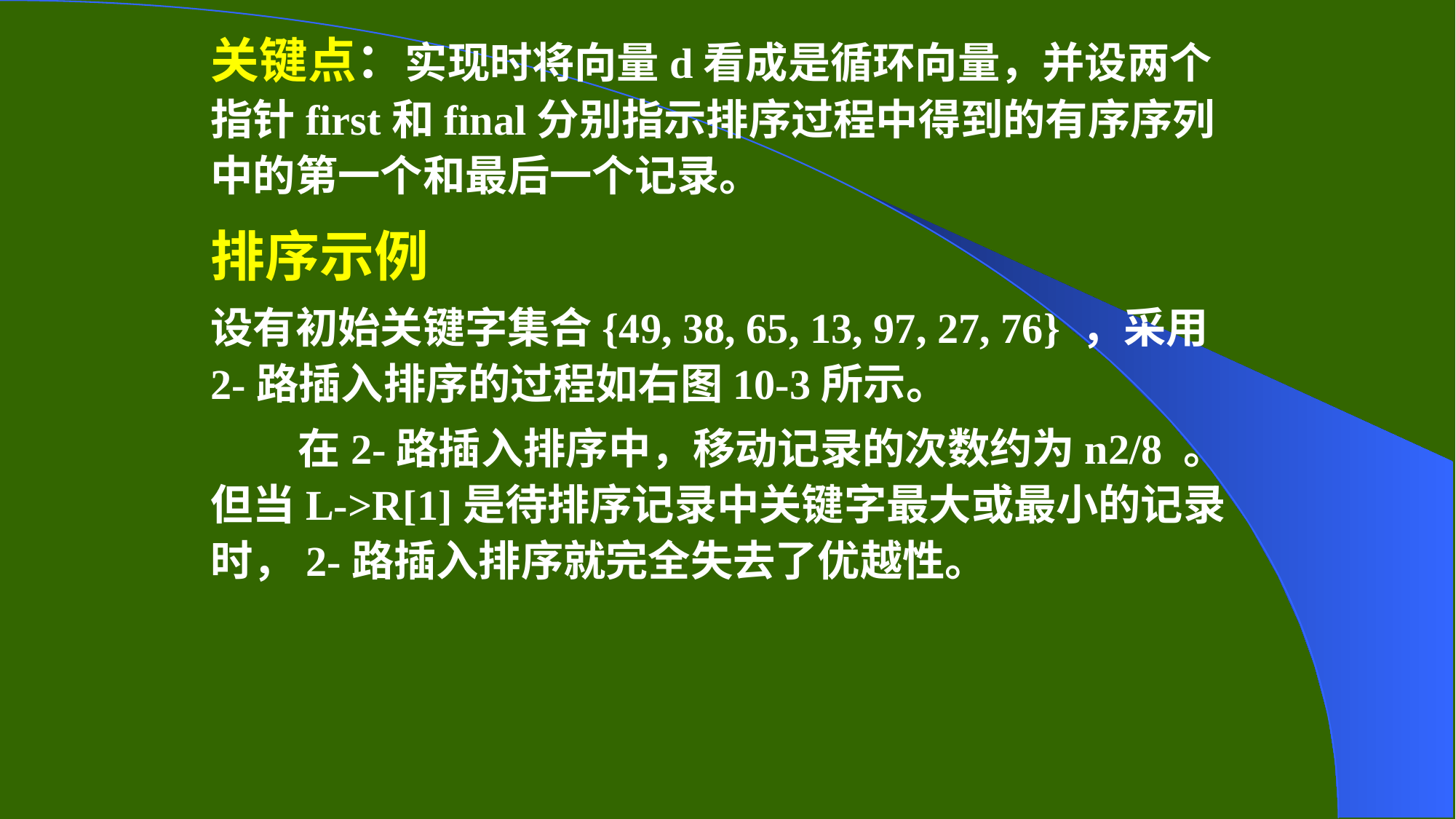

关键点：实现时将向量d看成是循环向量，并设两个指针first和final分别指示排序过程中得到的有序序列中的第一个和最后一个记录。
排序示例
设有初始关键字集合{49, 38, 65, 13, 97, 27, 76} ，采用2-路插入排序的过程如右图10-3所示。
        在2-路插入排序中，移动记录的次数约为n2/8 。但当L->R[1]是待排序记录中关键字最大或最小的记录时，2-路插入排序就完全失去了优越性。